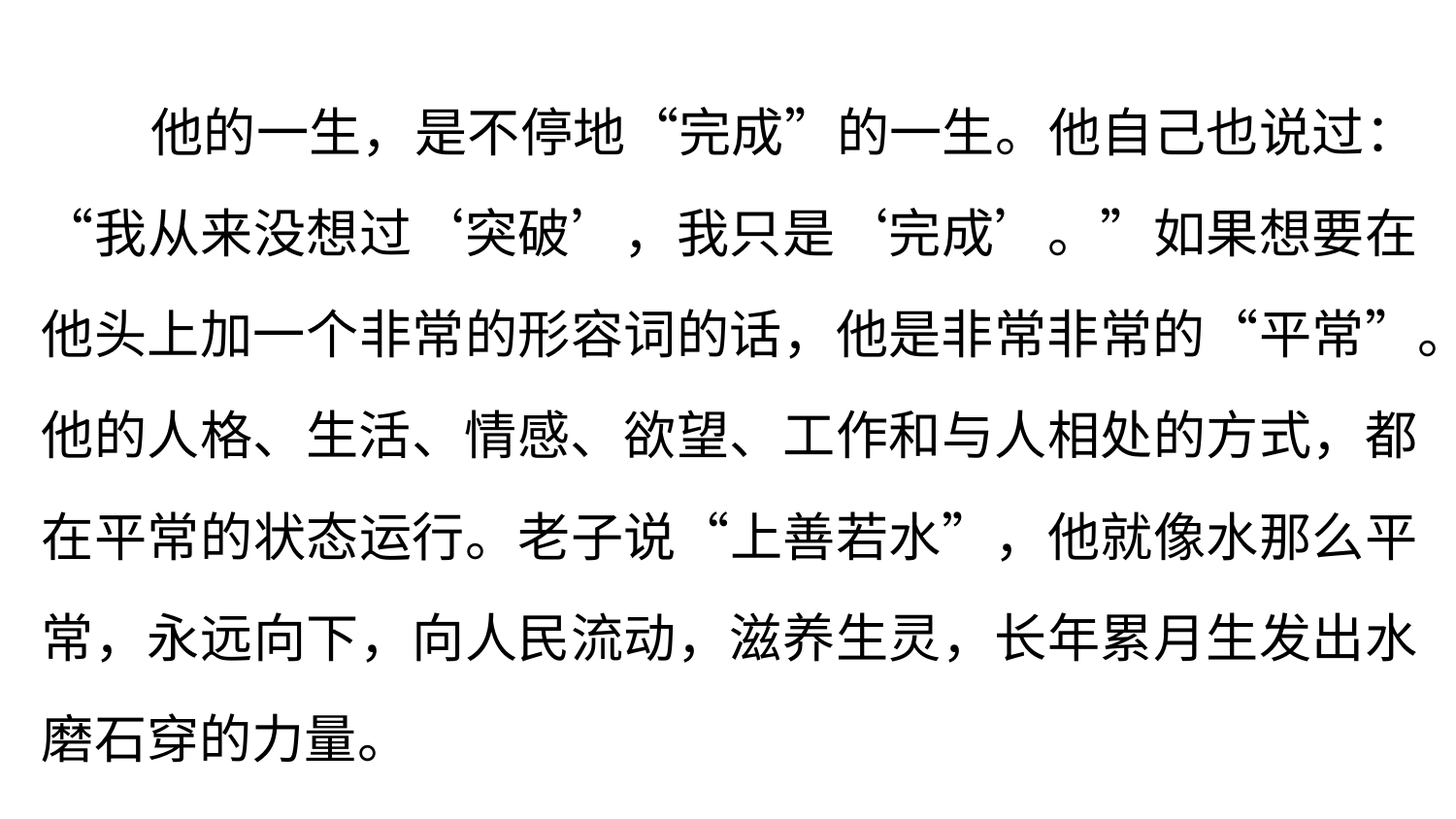

他的一生，是不停地“完成”的一生。他自己也说过：“我从来没想过‘突破’，我只是‘完成’。”如果想要在他头上加一个非常的形容词的话，他是非常非常的“平常”。他的人格、生活、情感、欲望、工作和与人相处的方式，都在平常的状态运行。老子说“上善若水”，他就像水那么平常，永远向下，向人民流动，滋养生灵，长年累月生发出水磨石穿的力量。